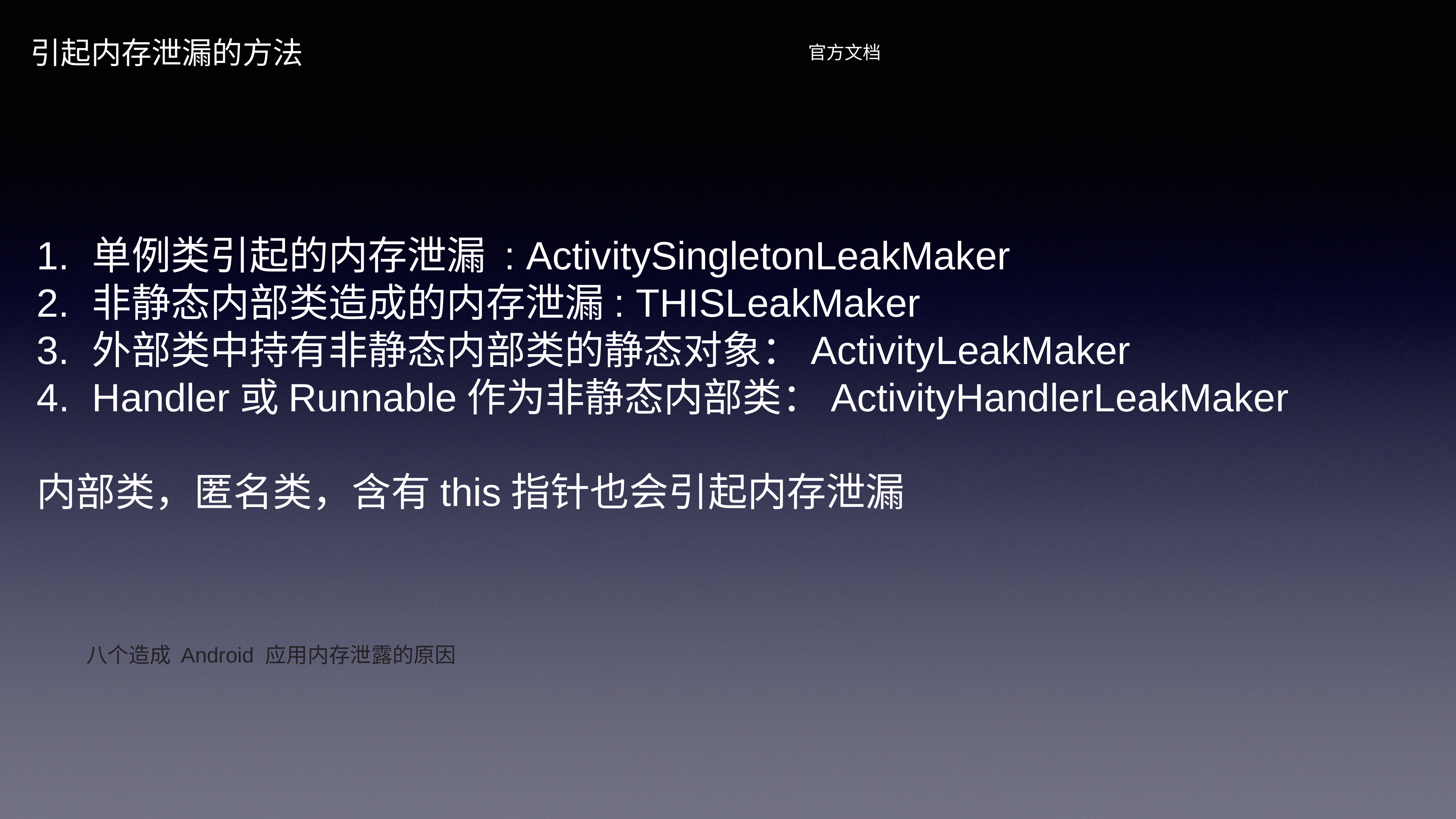

引起内存泄漏的方法
官方文档
单例类引起的内存泄漏 : ActivitySingletonLeakMaker
非静态内部类造成的内存泄漏: THISLeakMaker
外部类中持有非静态内部类的静态对象：ActivityLeakMaker
Handler或Runnable作为非静态内部类：ActivityHandlerLeakMaker

内部类，匿名类，含有this指针也会引起内存泄漏
八个造成 Android 应用内存泄露的原因